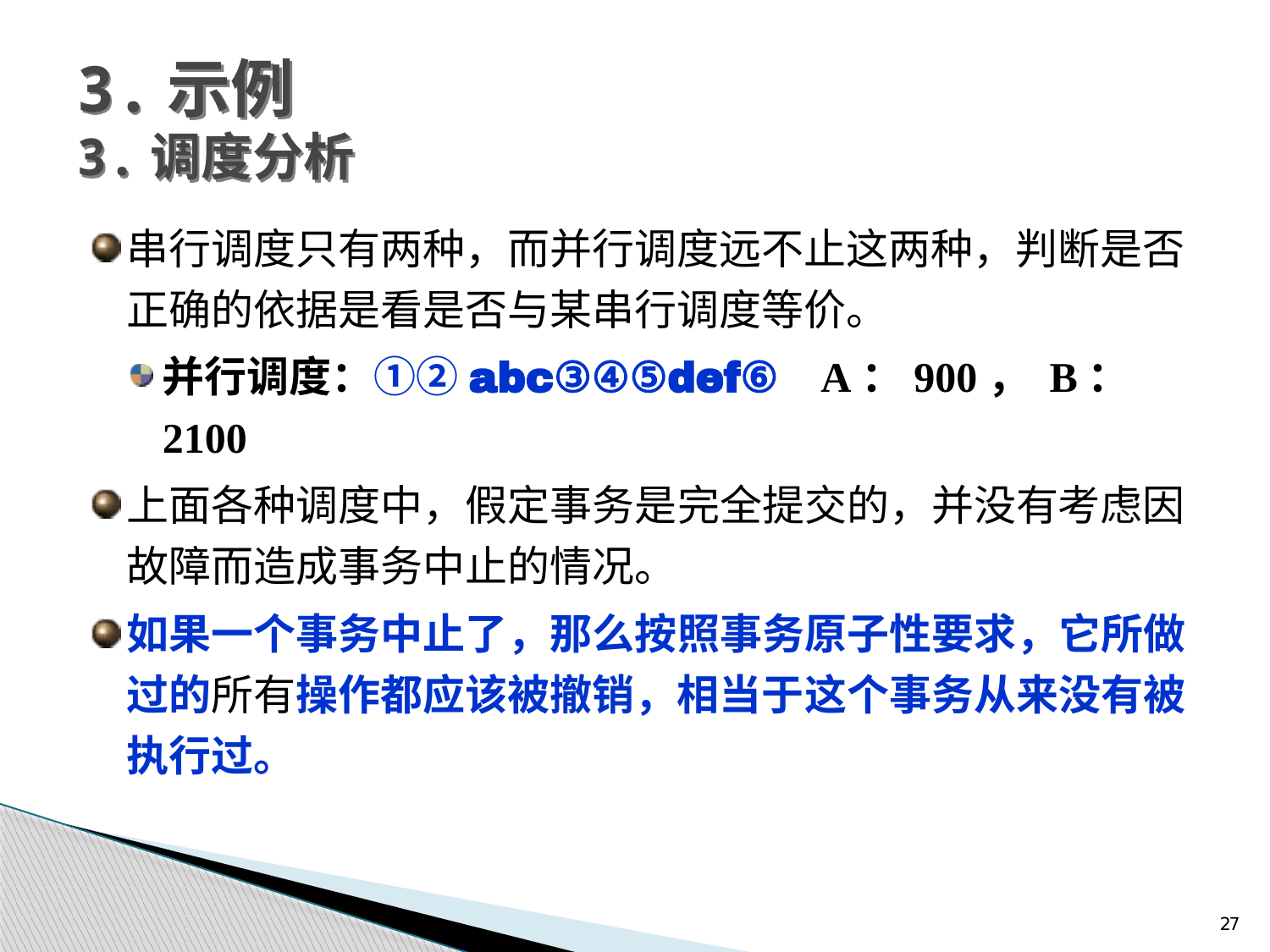

# 3.示例 3.调度分析
串行调度只有两种，而并行调度远不止这两种，判断是否正确的依据是看是否与某串行调度等价。
并行调度：①②abc③④⑤def⑥   A：900， B：2100
上面各种调度中，假定事务是完全提交的，并没有考虑因故障而造成事务中止的情况。
如果一个事务中止了，那么按照事务原子性要求，它所做过的所有操作都应该被撤销，相当于这个事务从来没有被执行过。

27